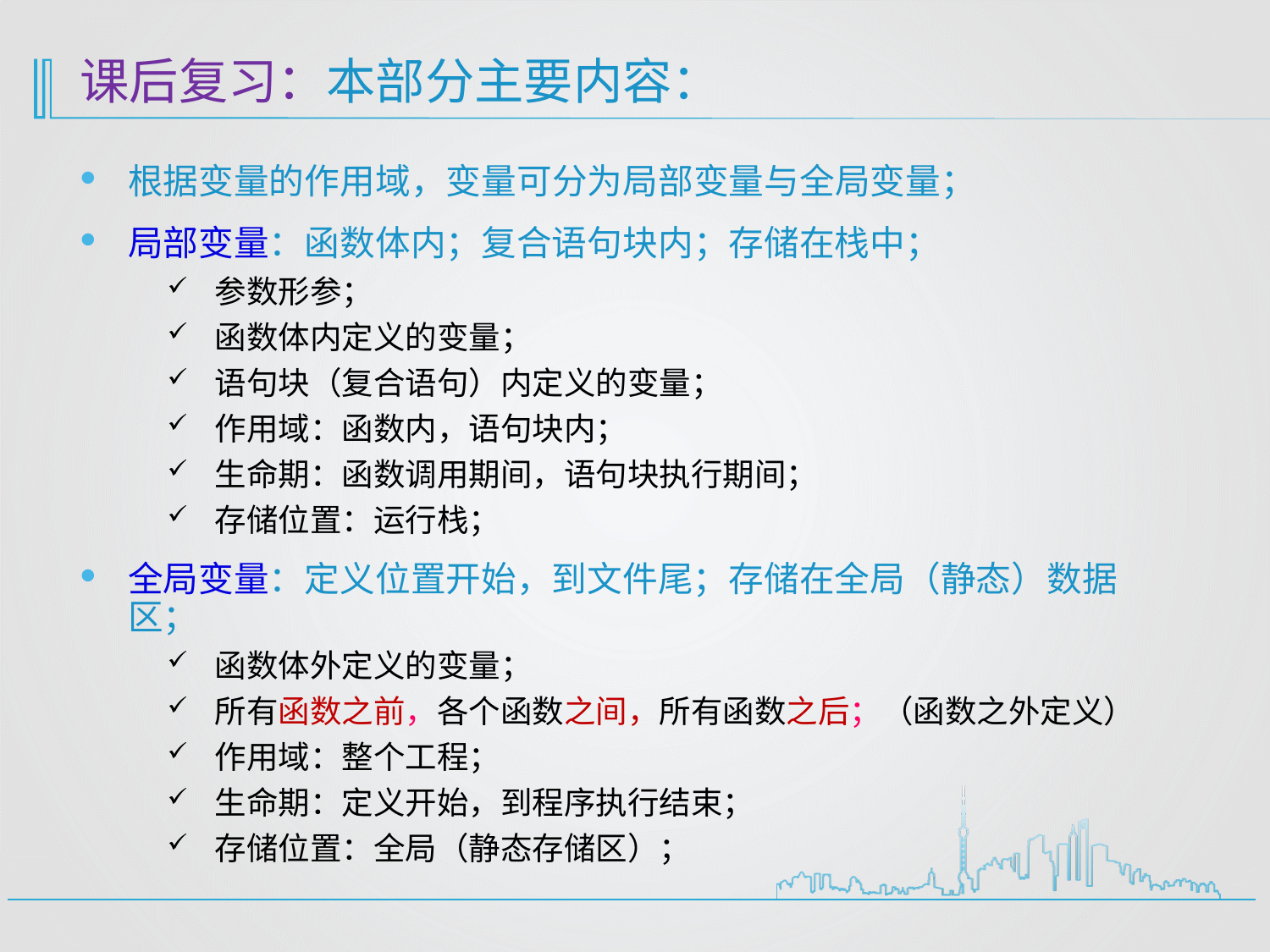

# 课后复习：本部分主要内容：
根据变量的作用域，变量可分为局部变量与全局变量；
局部变量：函数体内；复合语句块内；存储在栈中；
参数形参；
函数体内定义的变量；
语句块（复合语句）内定义的变量；
作用域：函数内，语句块内；
生命期：函数调用期间，语句块执行期间；
存储位置：运行栈；
全局变量：定义位置开始，到文件尾；存储在全局（静态）数据区；
函数体外定义的变量；
所有函数之前，各个函数之间，所有函数之后；（函数之外定义）
作用域：整个工程；
生命期：定义开始，到程序执行结束；
存储位置：全局（静态存储区）；